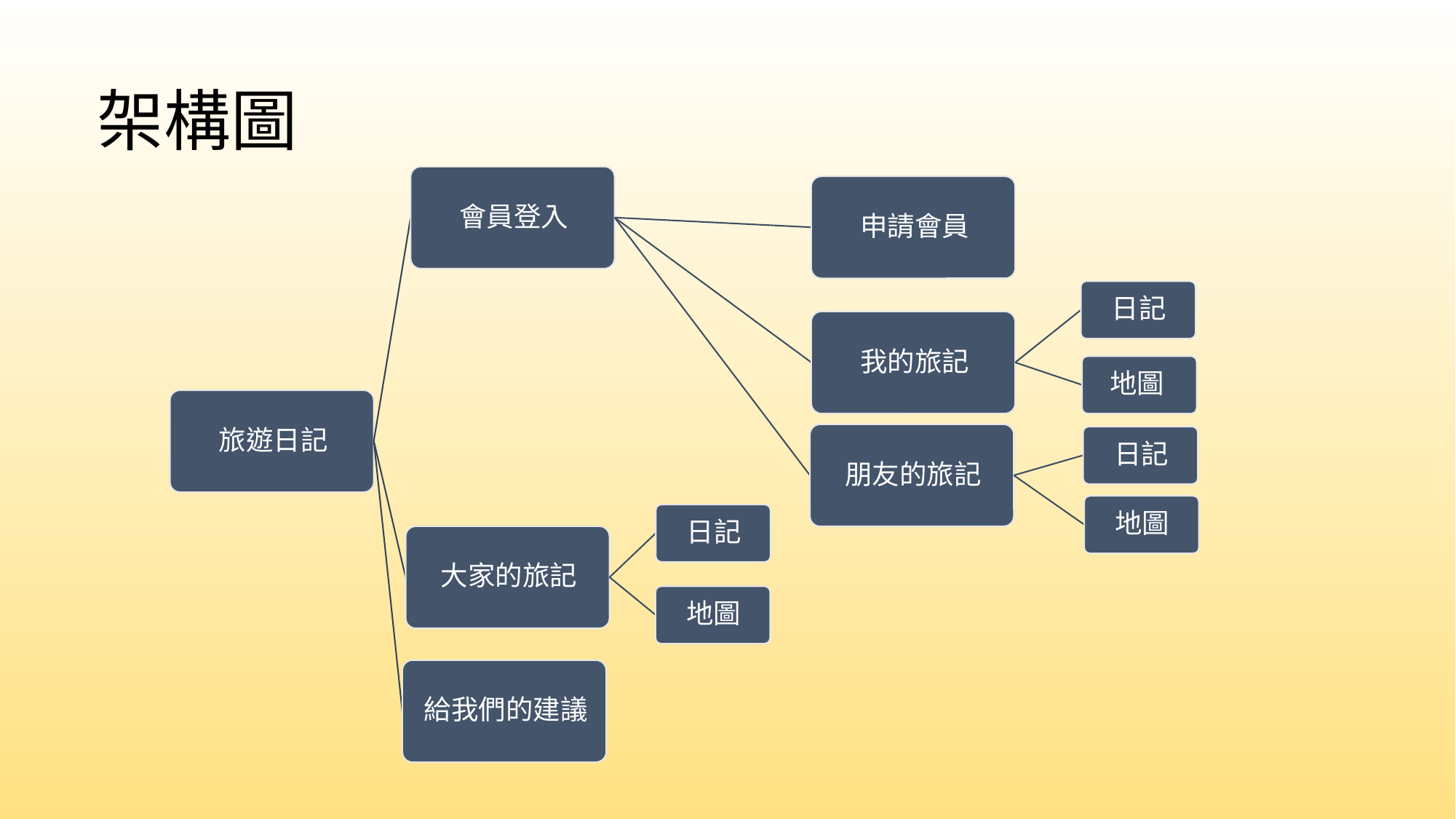

# 架構圖
旅遊日記

會員登入

申請會員

我的旅記

日記

地圖

朋友的旅記

日記

地圖

大家的旅記

日記

地圖

給我們的建議